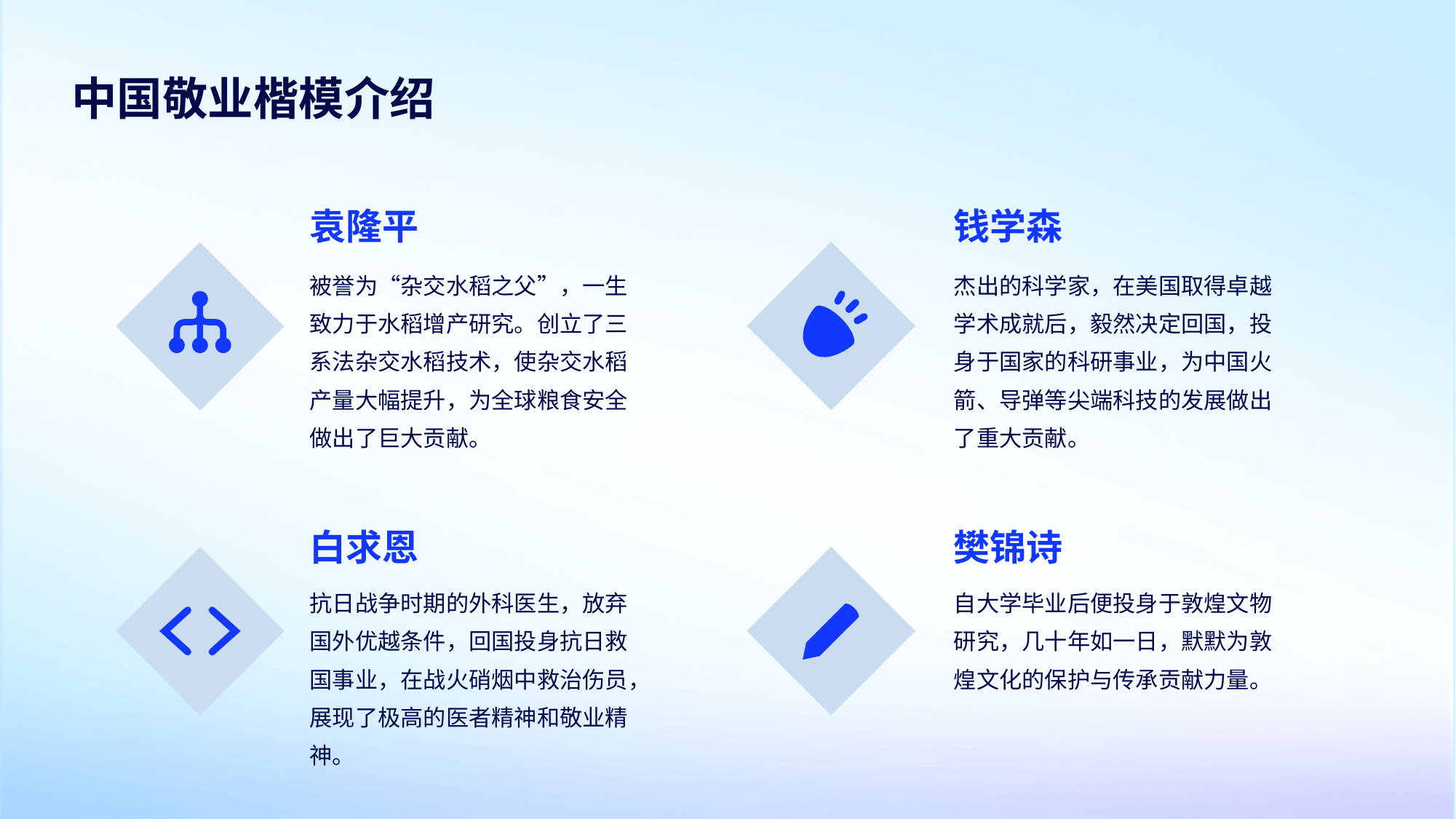

中国敬业楷模介绍
袁隆平
钱学森
被誉为“杂交水稻之父”，一生致力于水稻增产研究。创立了三系法杂交水稻技术，使杂交水稻产量大幅提升，为全球粮食安全做出了巨大贡献。
杰出的科学家，在美国取得卓越学术成就后，毅然决定回国，投身于国家的科研事业，为中国火箭、导弹等尖端科技的发展做出了重大贡献。

白求恩
樊锦诗

抗日战争时期的外科医生，放弃国外优越条件，回国投身抗日救国事业，在战火硝烟中救治伤员，展现了极高的医者精神和敬业精神。
自大学毕业后便投身于敦煌文物研究，几十年如一日，默默为敦煌文化的保护与传承贡献力量。